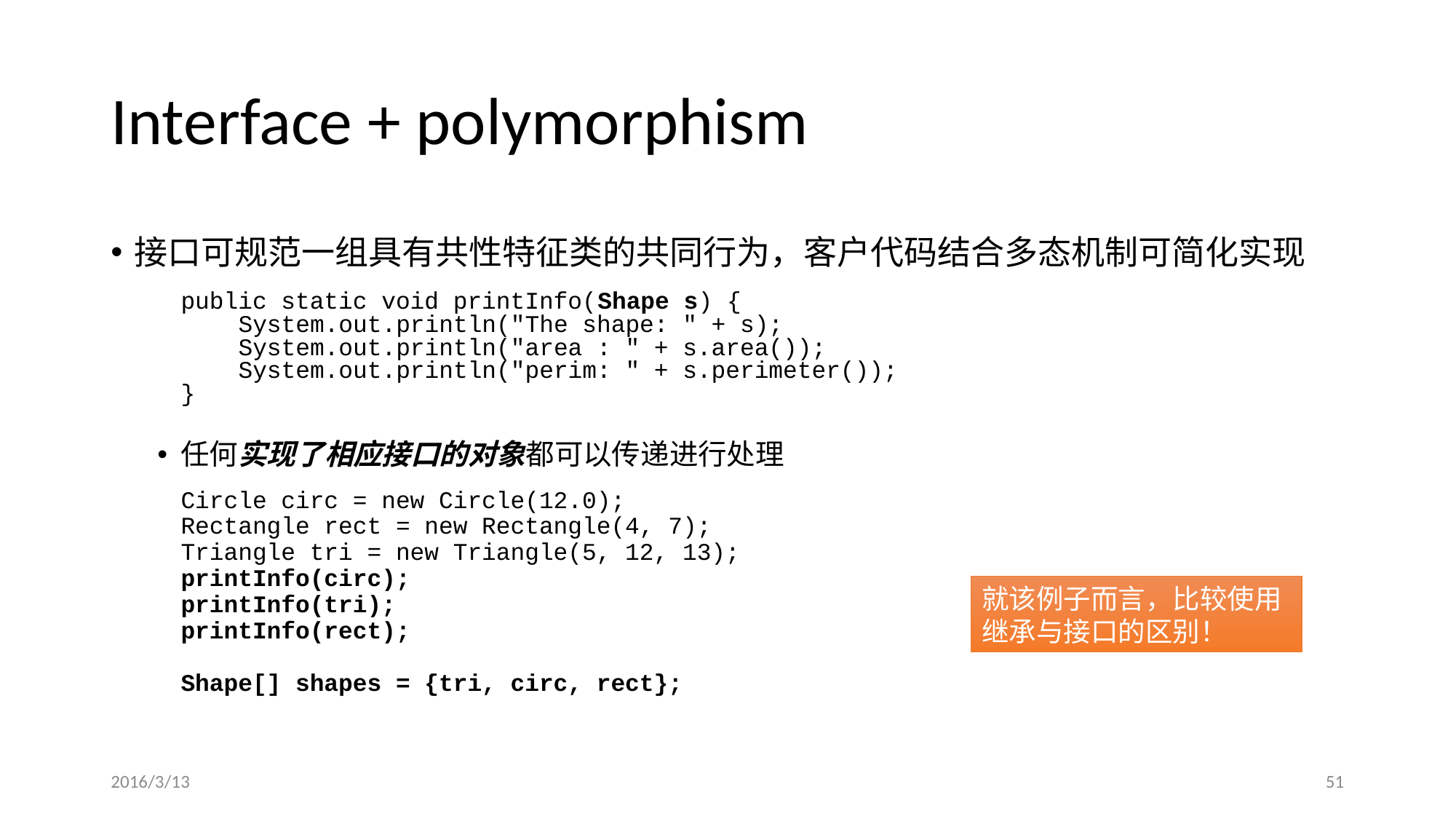

# Interface + polymorphism
接口可规范一组具有共性特征类的共同行为，客户代码结合多态机制可简化实现

	public static void printInfo(Shape s) {
	    System.out.println("The shape: " + s);
	    System.out.println("area : " + s.area());
	    System.out.println("perim: " + s.perimeter());
	}

任何实现了相应接口的对象都可以传递进行处理

	Circle circ = new Circle(12.0);
	Rectangle rect = new Rectangle(4, 7);
	Triangle tri = new Triangle(5, 12, 13);
	printInfo(circ);
	printInfo(tri);
	printInfo(rect);

	Shape[] shapes = {tri, circ, rect};
就该例子而言，比较使用继承与接口的区别！
2016/3/13
51